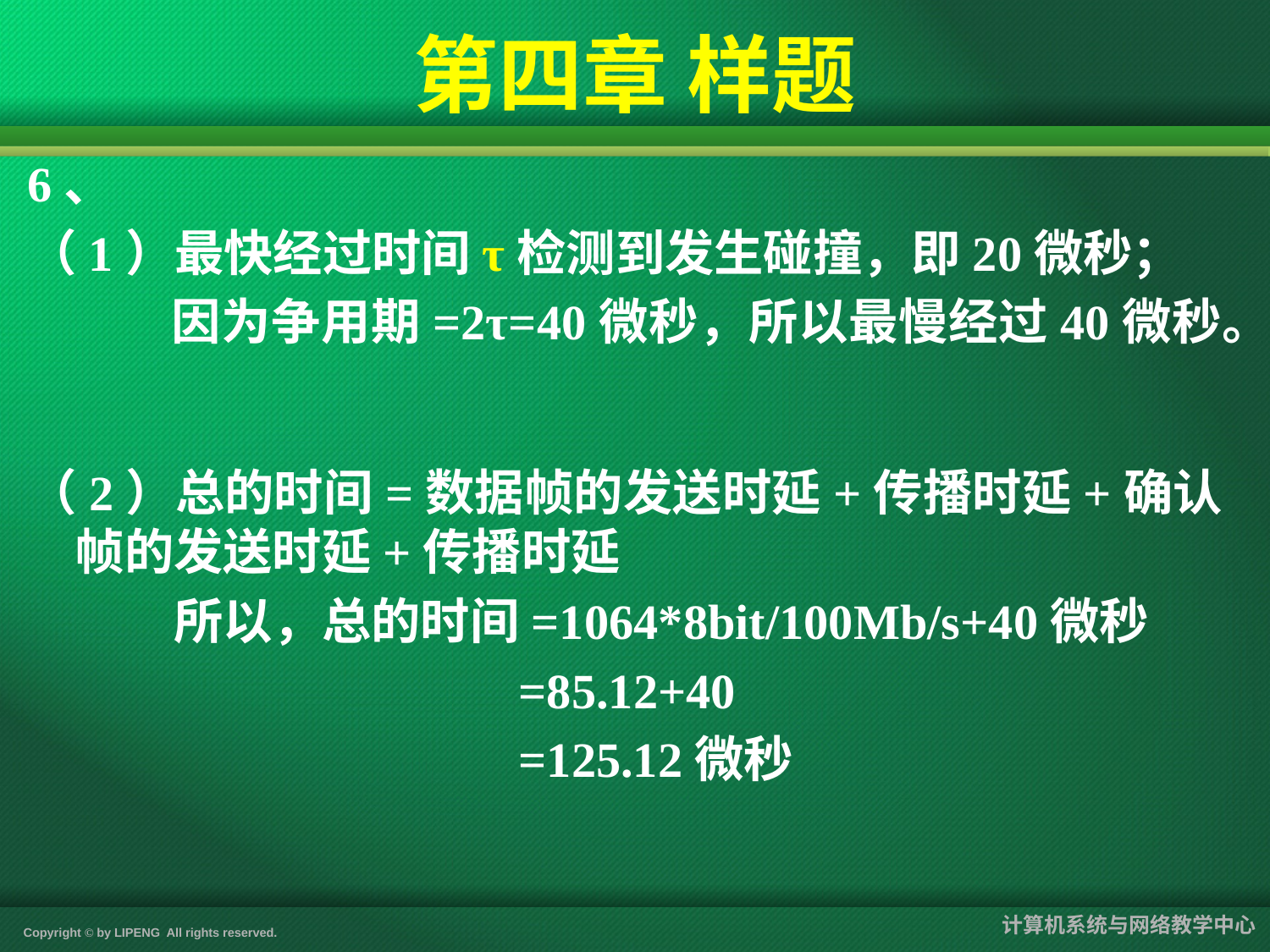

第四章 样题
6、
（1）最快经过时间τ检测到发生碰撞，即20微秒；
           因为争用期=2τ=40微秒，所以最慢经过40微秒。

（2）总的时间=数据帧的发送时延+传播时延+确认帧的发送时延+传播时延
            所以，总的时间=1064*8bit/100Mb/s+40微秒
                                        =85.12+40
                                        =125.12微秒